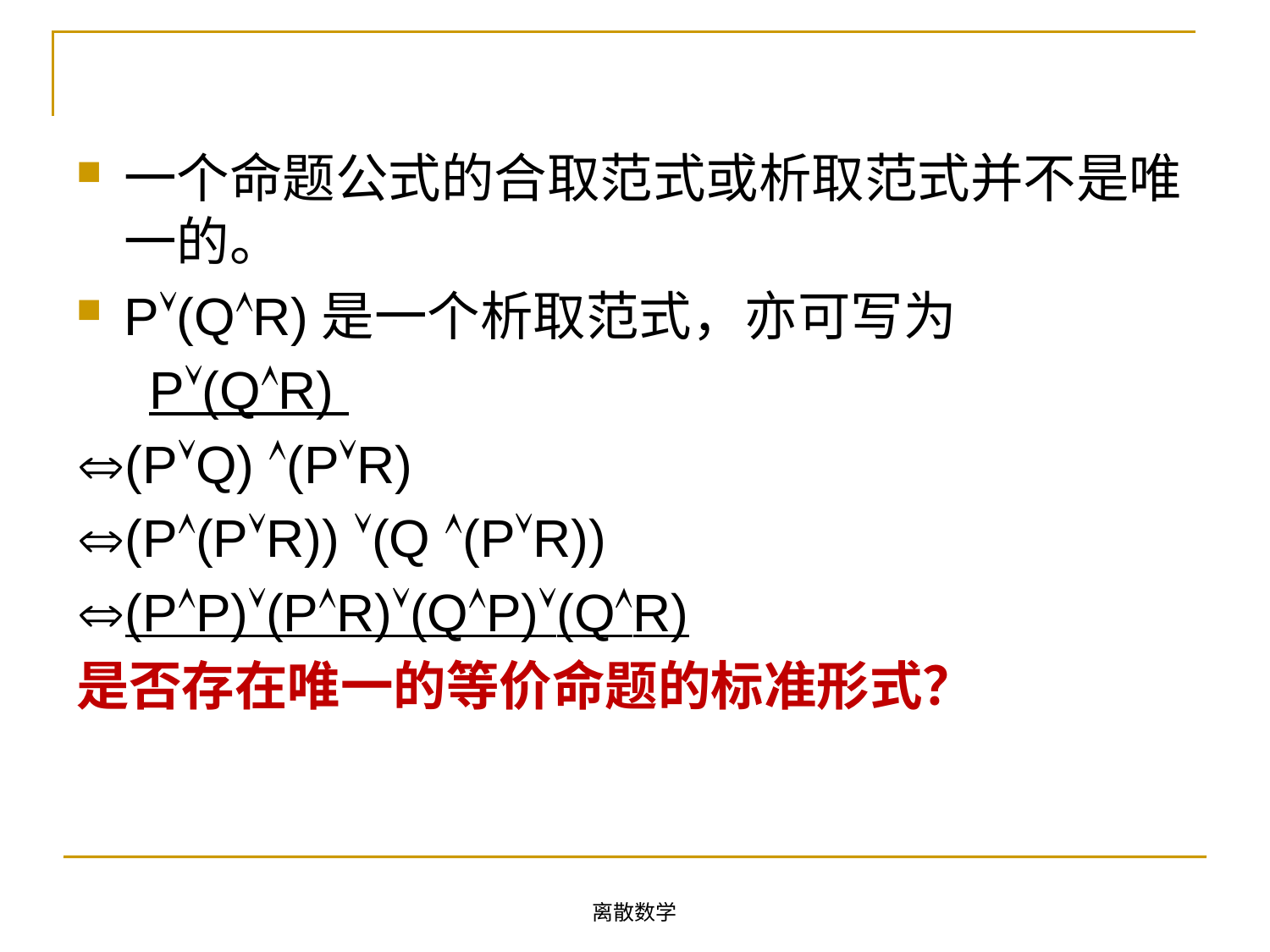

一个命题公式的合取范式或析取范式并不是唯一的。
P∨(Q∧R)是一个析取范式，亦可写为
     P∨(Q∧R)
⇔(P∨Q) ∧(P∨R)
⇔(P∧(P∨R)) ∨(Q ∧(P∨R))
⇔(P∧P)∨(P∧R)∨(Q∧P)∨(Q∧R)
是否存在唯一的等价命题的标准形式？

90
离散数学